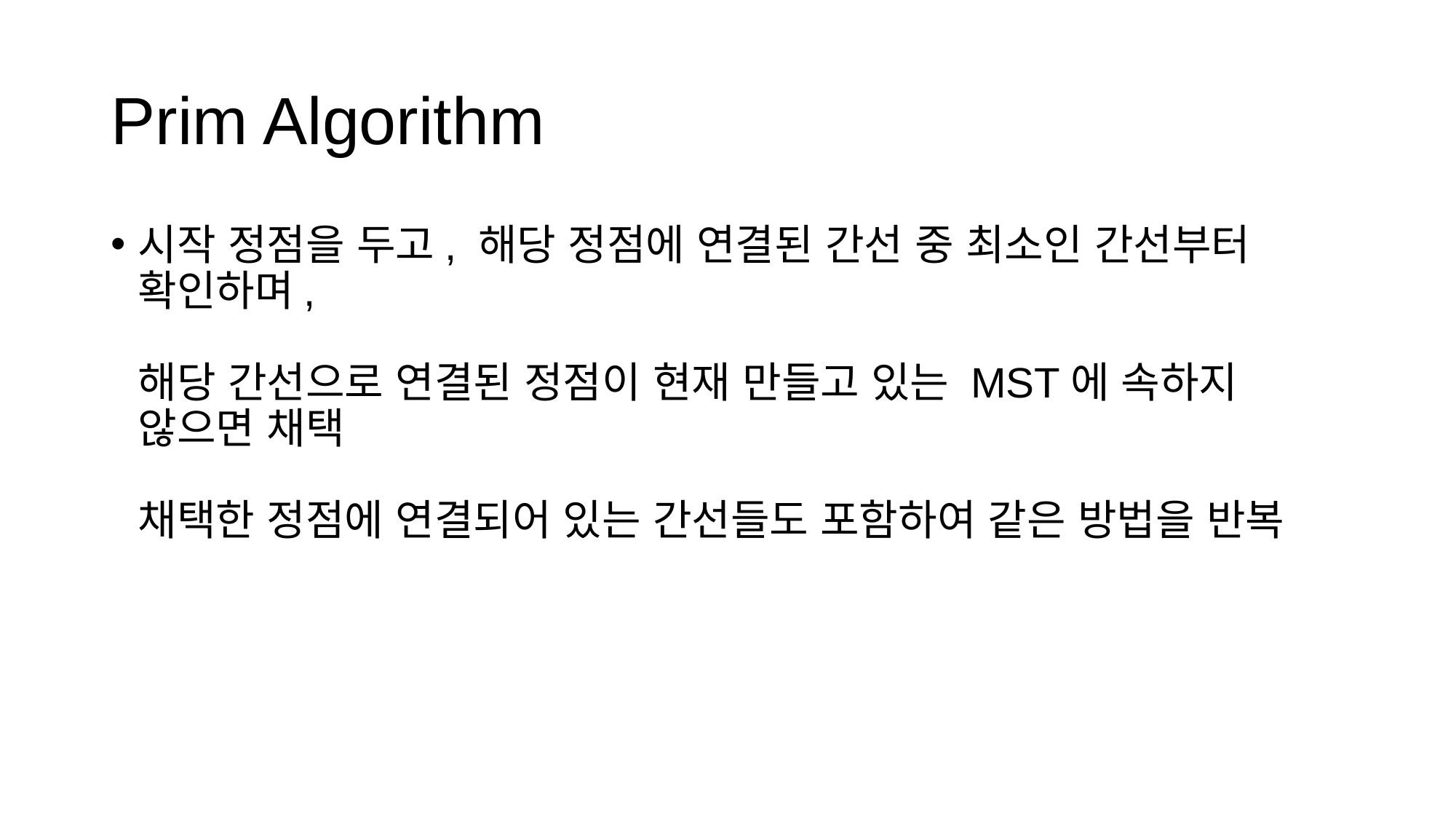

# Prim Algorithm
시작 정점을 두고, 해당 정점에 연결된 간선 중 최소인 간선부터 확인하며,
해당 간선으로 연결된 정점이 현재 만들고 있는 MST에 속하지 않으면 채택
채택한 정점에 연결되어 있는 간선들도 포함하여 같은 방법을 반복